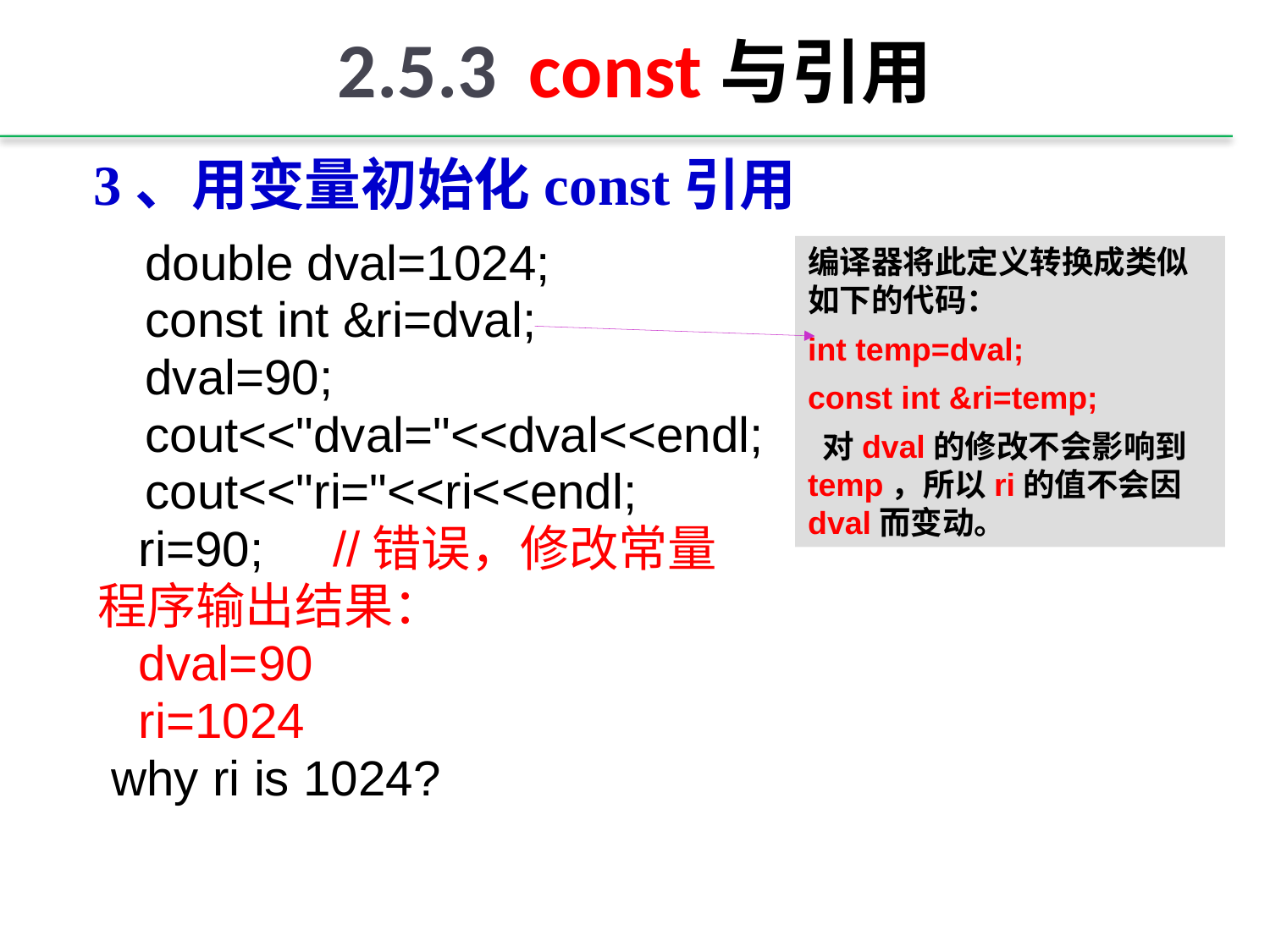

2.5.3  const与引用
3、用变量初始化const引用
	double dval=1024;
	const int &ri=dval;
	dval=90;
	cout<<"dval="<<dval<<endl;
  	cout<<"ri="<<ri<<endl;
   ri=90;     //错误，修改常量
程序输出结果：
   dval=90
   ri=1024
 why ri is 1024?
编译器将此定义转换成类似如下的代码：
int temp=dval;
const int &ri=temp;
 对dval的修改不会影响到temp，所以ri的值不会因dval而变动。